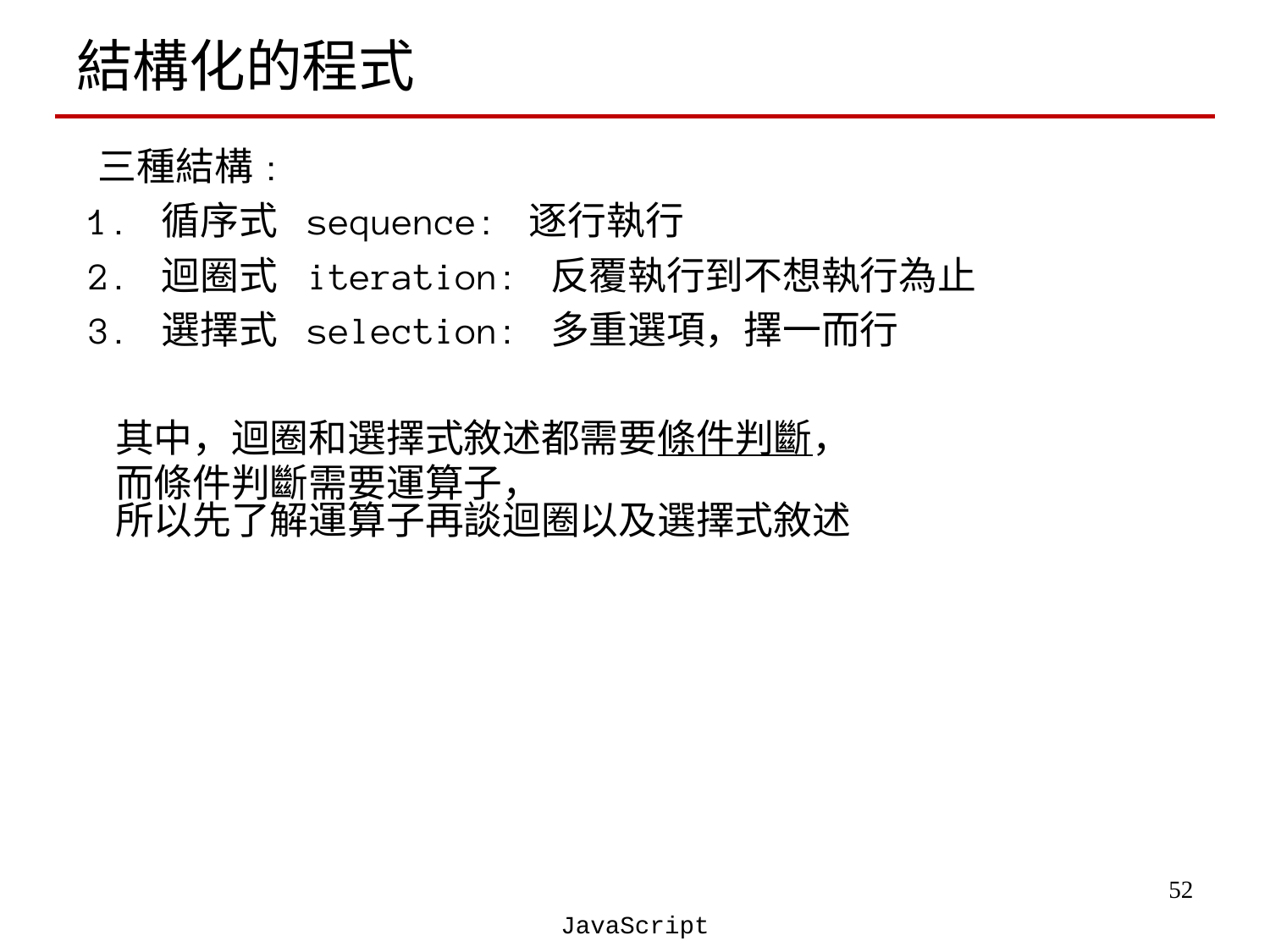

# 結構化的程式
 三種結構:
 1. 循序式 sequence: 逐行執行
 2. 迴圈式 iteration: 反覆執行到不想執行為止
 3. 選擇式 selection: 多重選項，擇一而行

 	其中，迴圈和選擇式敘述都需要條件判斷，
 	而條件判斷需要運算子，
所以先了解運算子再談迴圈以及選擇式敘述
52
JavaScript